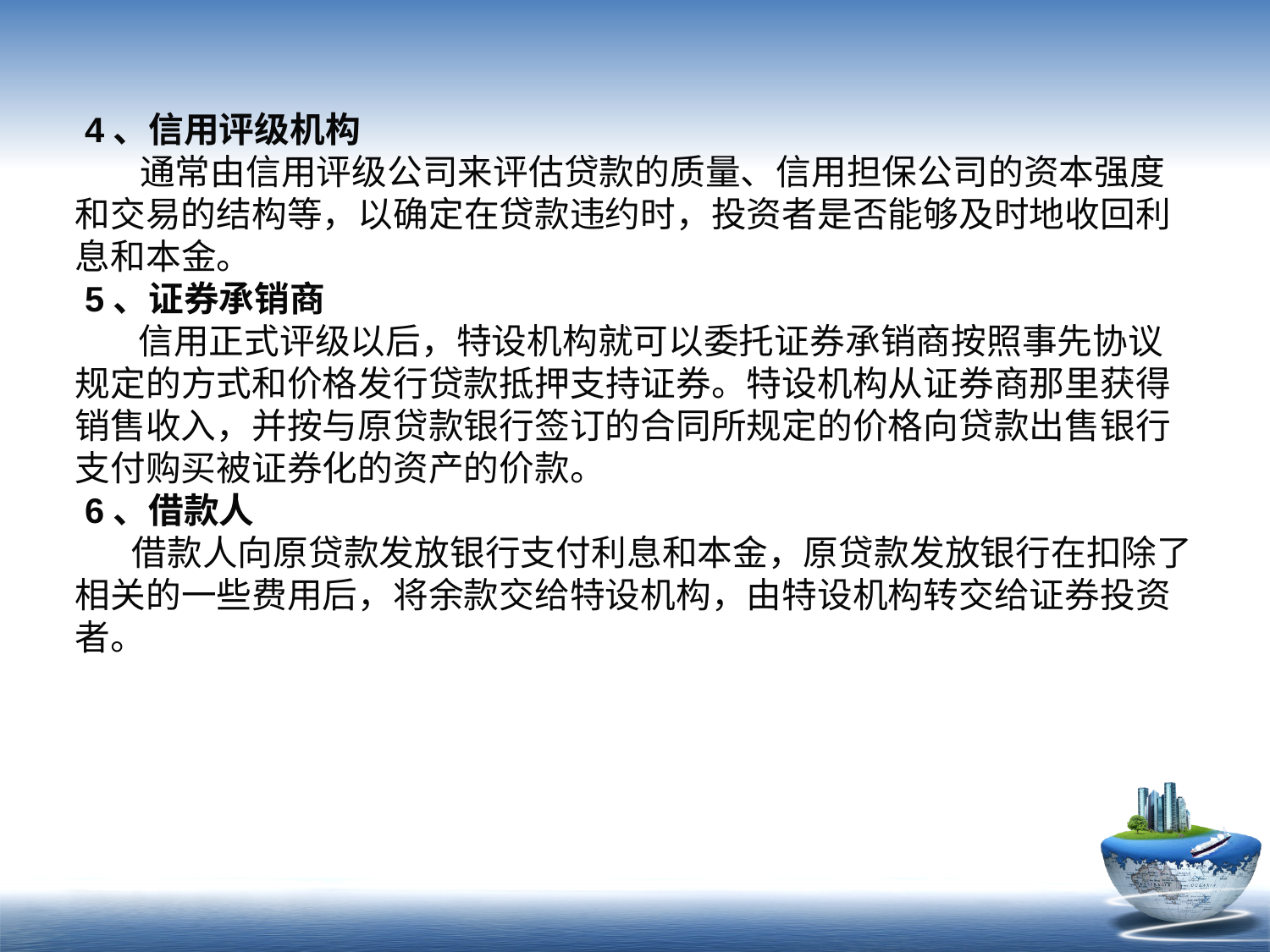

4、信用评级机构
       通常由信用评级公司来评估贷款的质量、信用担保公司的资本强度和交易的结构等，以确定在贷款违约时，投资者是否能够及时地收回利息和本金。
 5、证券承销商
       信用正式评级以后，特设机构就可以委托证券承销商按照事先协议规定的方式和价格发行贷款抵押支持证券。特设机构从证券商那里获得销售收入，并按与原贷款银行签订的合同所规定的价格向贷款出售银行支付购买被证券化的资产的价款。
 6、借款人
      借款人向原贷款发放银行支付利息和本金，原贷款发放银行在扣除了相关的一些费用后，将余款交给特设机构，由特设机构转交给证券投资者。